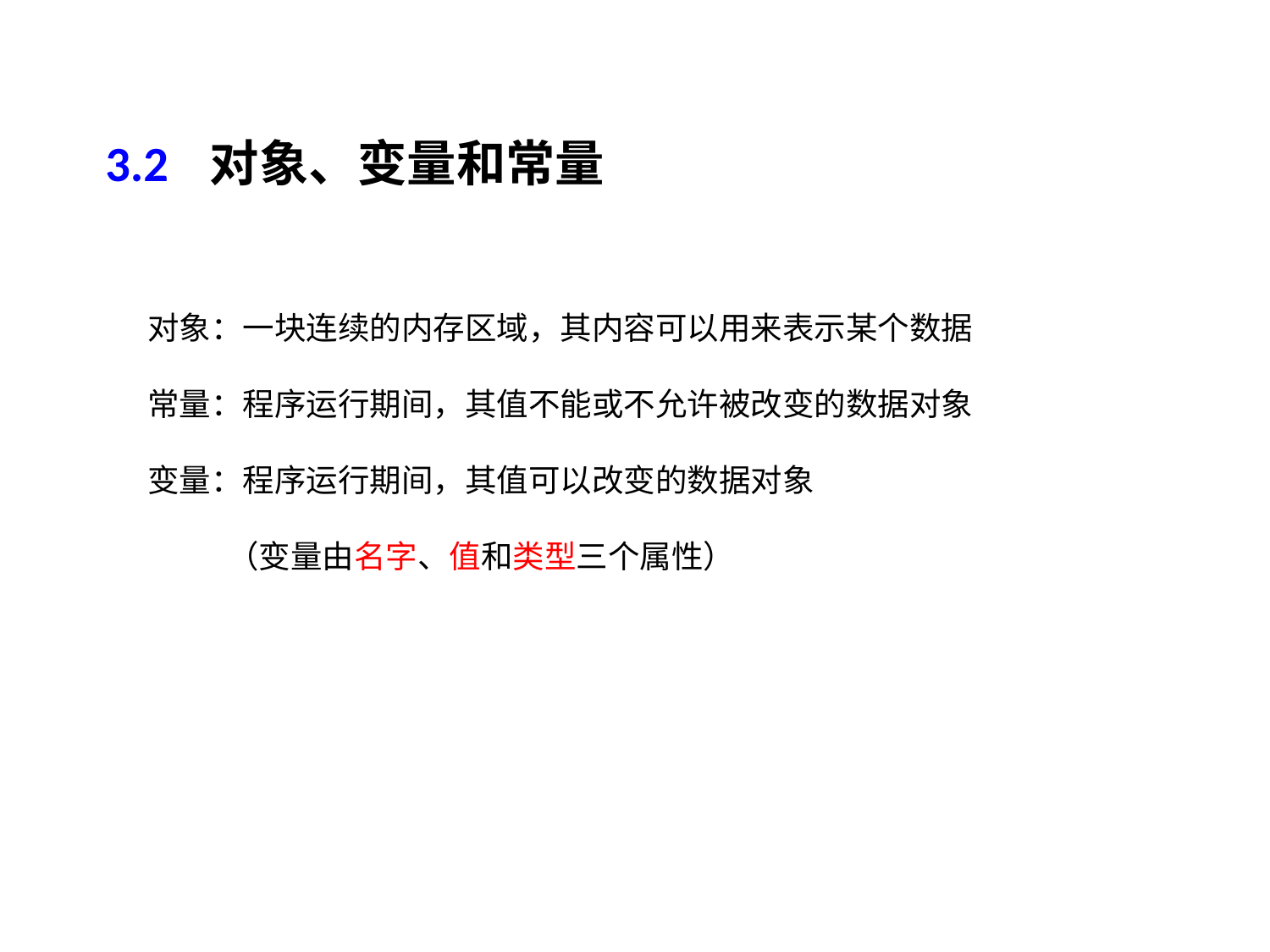

3.2 对象、变量和常量
对象：一块连续的内存区域，其内容可以用来表示某个数据
常量：程序运行期间，其值不能或不允许被改变的数据对象
变量：程序运行期间，其值可以改变的数据对象
          （变量由名字、值和类型三个属性）